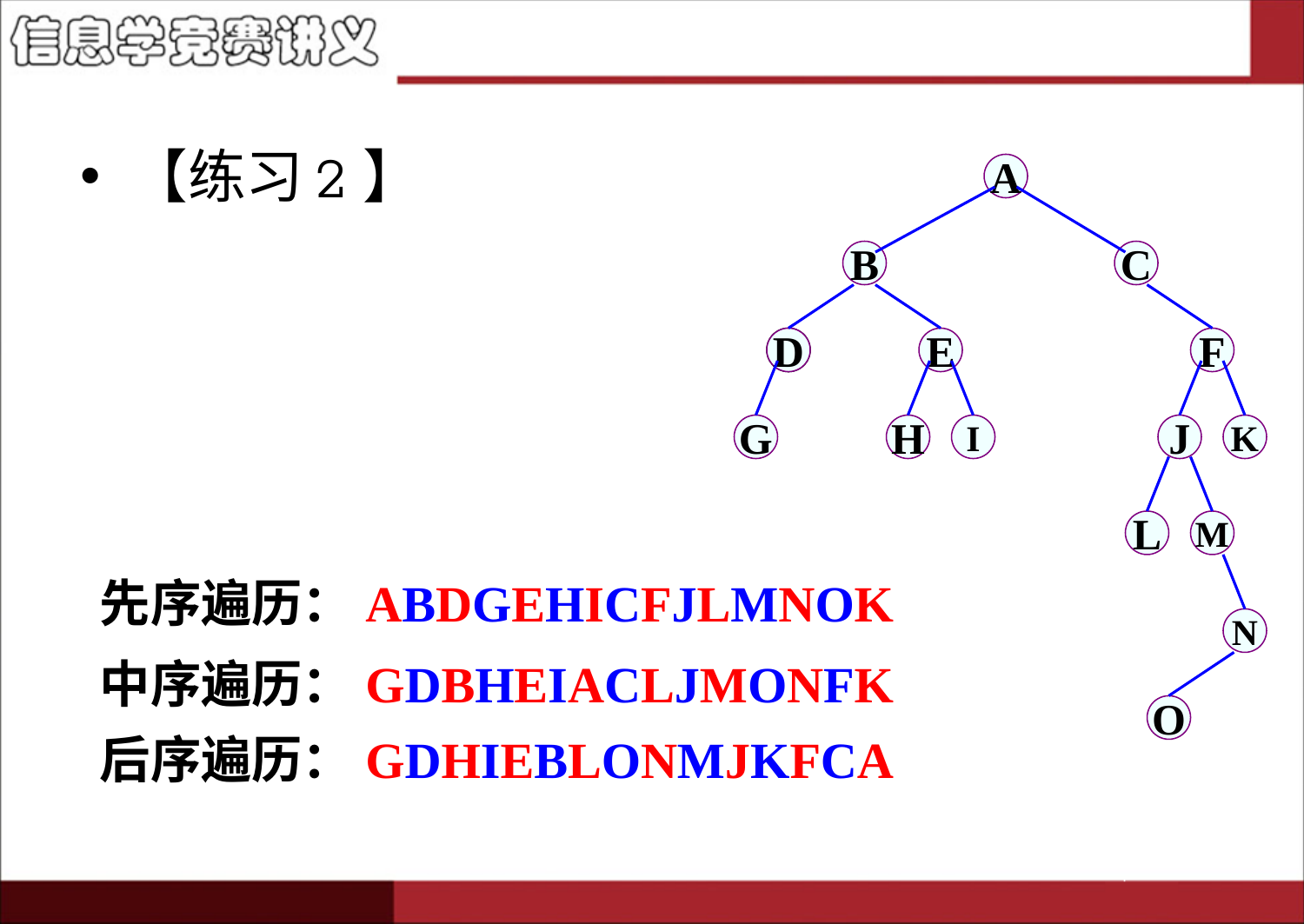

#
【练习2】
A

B
C

D
D
E
F

G
H
I
J
K

L
M

N

O
先序遍历：ABDGEHICFJLMNOK
中序遍历：GDBHEIACLJMONFK
后序遍历：GDHIEBLONMJKFCA